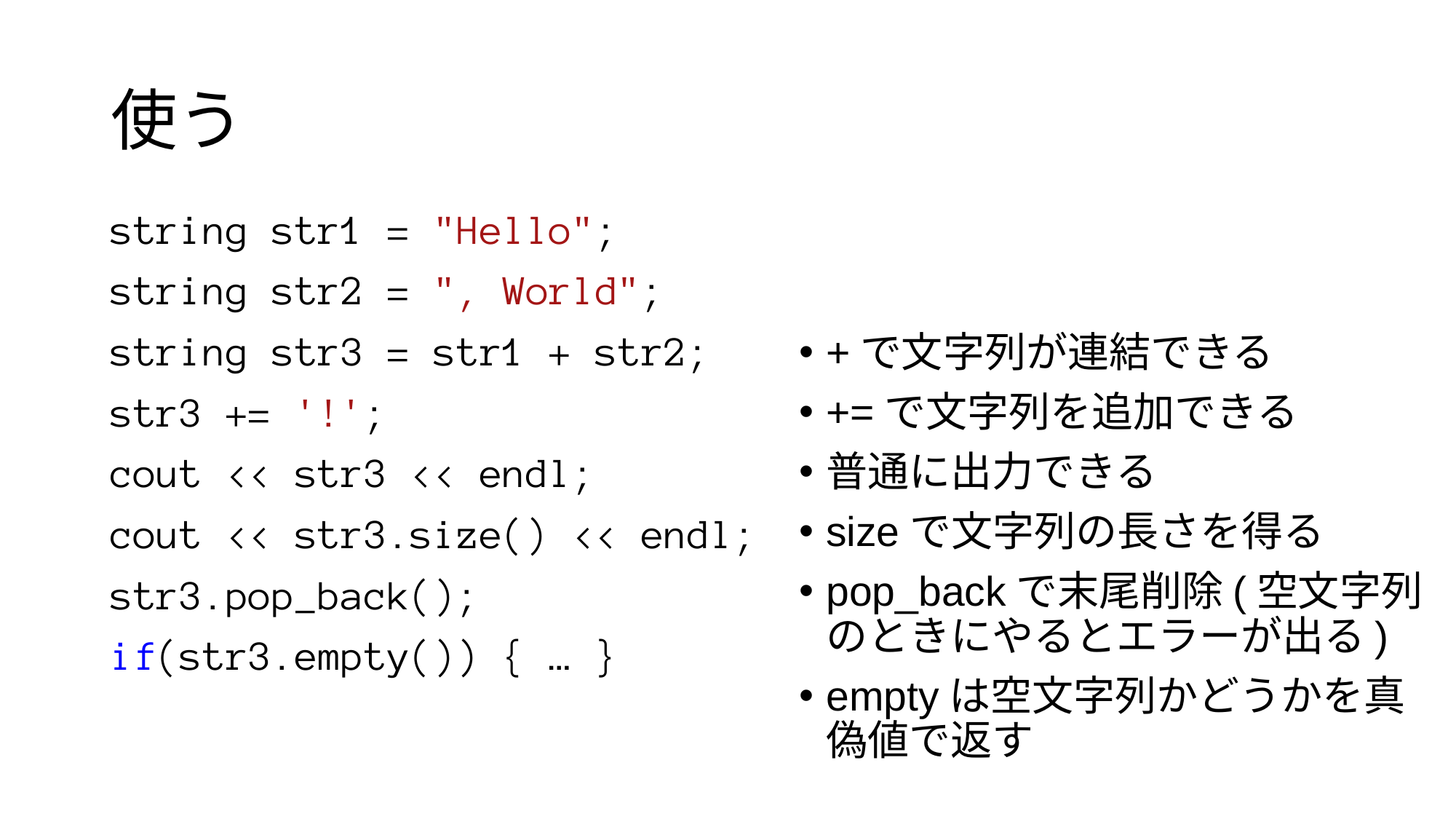

# 使う

+で文字列が連結できる
+=で文字列を追加できる
普通に出力できる
sizeで文字列の長さを得る
pop_backで末尾削除(空文字列のときにやるとエラーが出る)
emptyは空文字列かどうかを真偽値で返す
string str1 = "Hello";
string str2 = ", World";
string str3 = str1 + str2;
str3 += '!';
cout << str3 << endl;
cout << str3.size() << endl;
str3.pop_back();
if(str3.empty()) { … }